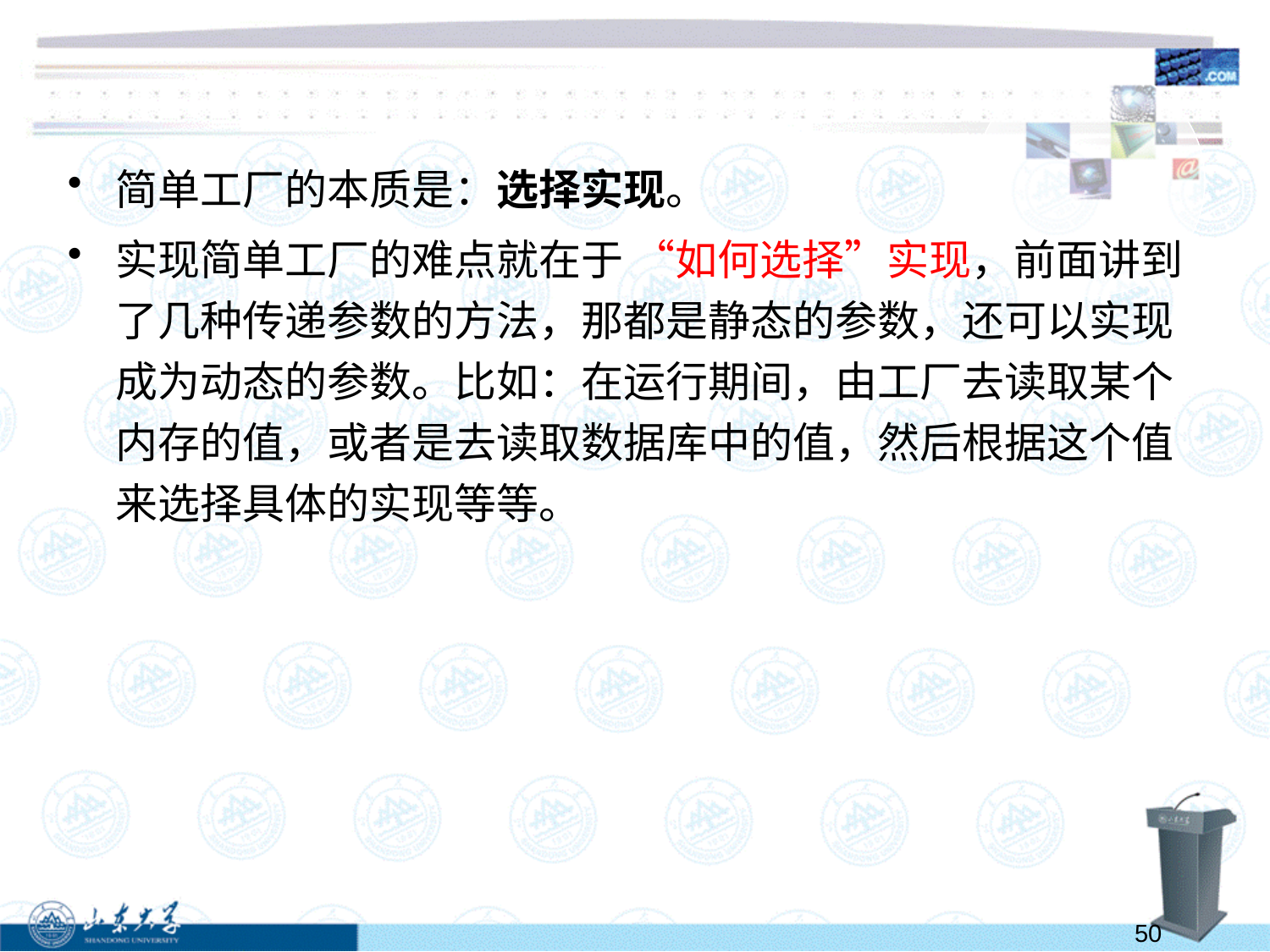

#
简单工厂的本质是：选择实现。
实现简单工厂的难点就在于 “如何选择”实现，前面讲到了几种传递参数的方法，那都是静态的参数，还可以实现成为动态的参数。比如：在运行期间，由工厂去读取某个内存的值，或者是去读取数据库中的值，然后根据这个值来选择具体的实现等等。
50